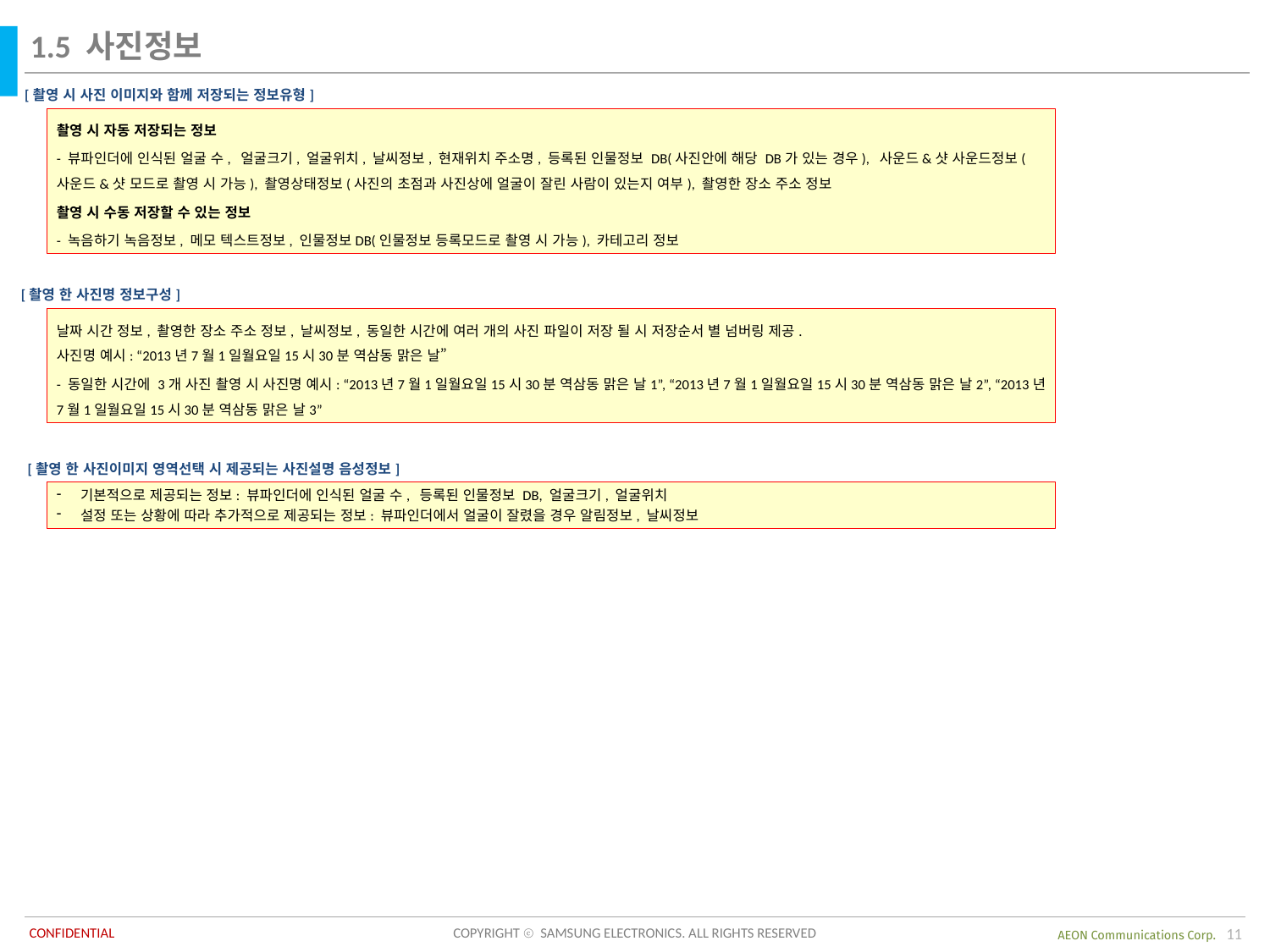

1.5 사진정보
[촬영 시 사진 이미지와 함께 저장되는 정보유형]
촬영 시 자동 저장되는 정보
- 뷰파인더에 인식된 얼굴 수,  얼굴크기, 얼굴위치, 날씨정보, 현재위치 주소명, 등록된 인물정보 DB(사진안에 해당 DB가 있는 경우),  사운드&샷 사운드정보(사운드&샷 모드로 촬영 시 가능), 촬영상태정보(사진의 초점과 사진상에 얼굴이 잘린 사람이 있는지 여부), 촬영한 장소 주소 정보
촬영 시 수동 저장할 수 있는 정보
- 녹음하기 녹음정보, 메모 텍스트정보, 인물정보DB(인물정보 등록모드로 촬영 시 가능), 카테고리 정보
[촬영 한 사진명 정보구성]
날짜 시간 정보, 촬영한 장소 주소 정보, 날씨정보, 동일한 시간에 여러 개의 사진 파일이 저장 될 시 저장순서 별 넘버링 제공.
사진명 예시: “2013년7월1일월요일15시30분 역삼동 맑은 날”
- 동일한 시간에 3개 사진 촬영 시 사진명 예시: “2013년7월1일월요일15시30분 역삼동 맑은 날1”, “2013년7월1일월요일15시30분 역삼동 맑은 날2”, “2013년7월1일월요일15시30분 역삼동 맑은 날3”
[촬영 한 사진이미지 영역선택 시 제공되는 사진설명 음성정보]
기본적으로 제공되는 정보: 뷰파인더에 인식된 얼굴 수,  등록된 인물정보 DB, 얼굴크기, 얼굴위치
설정 또는 상황에 따라 추가적으로 제공되는 정보: 뷰파인더에서 얼굴이 잘렸을 경우 알림정보, 날씨정보
11